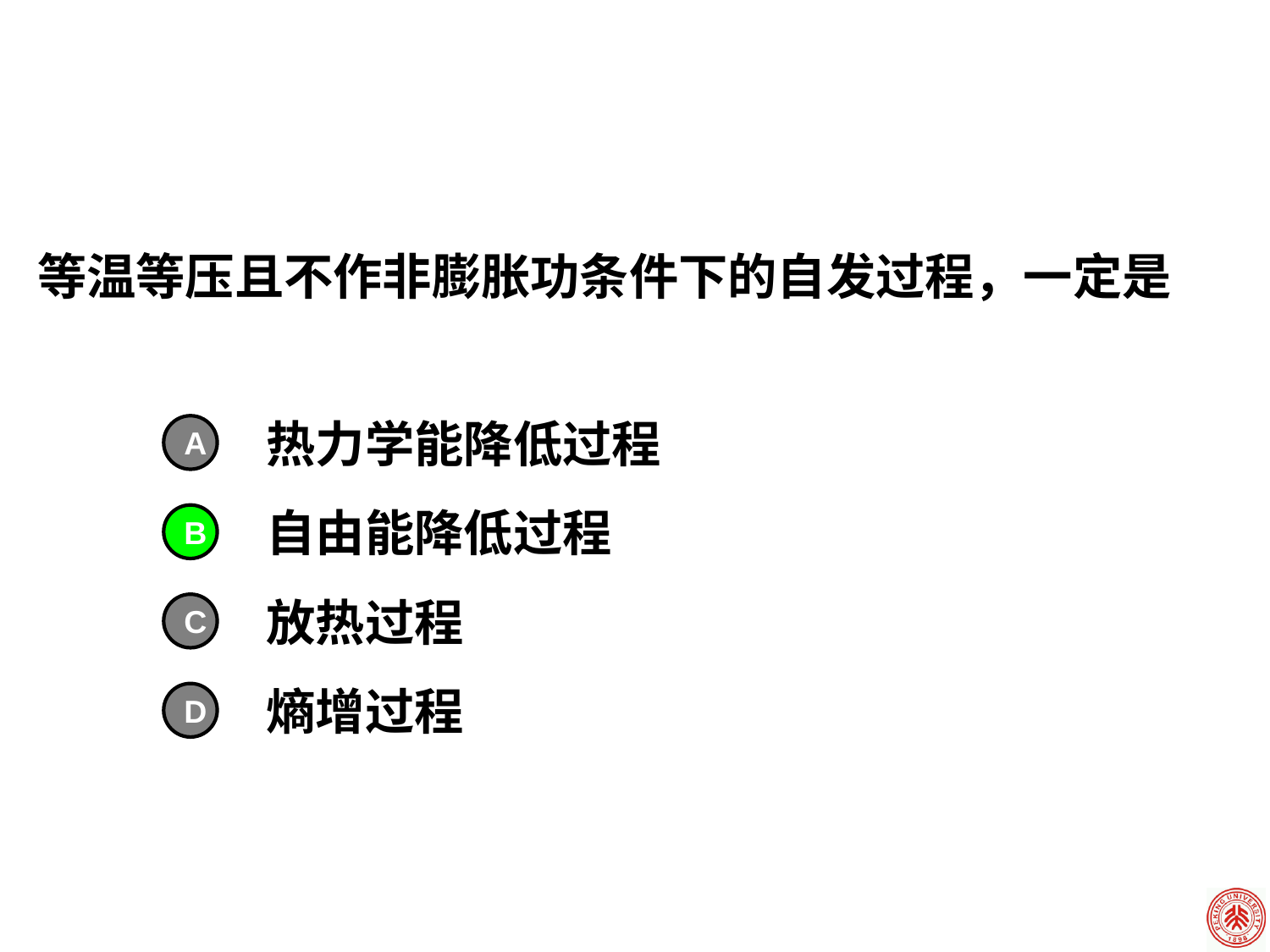

等温等压且不作非膨胀功条件下的自发过程，一定是
热力学能降低过程
A
自由能降低过程
B
放热过程
C
熵增过程
D